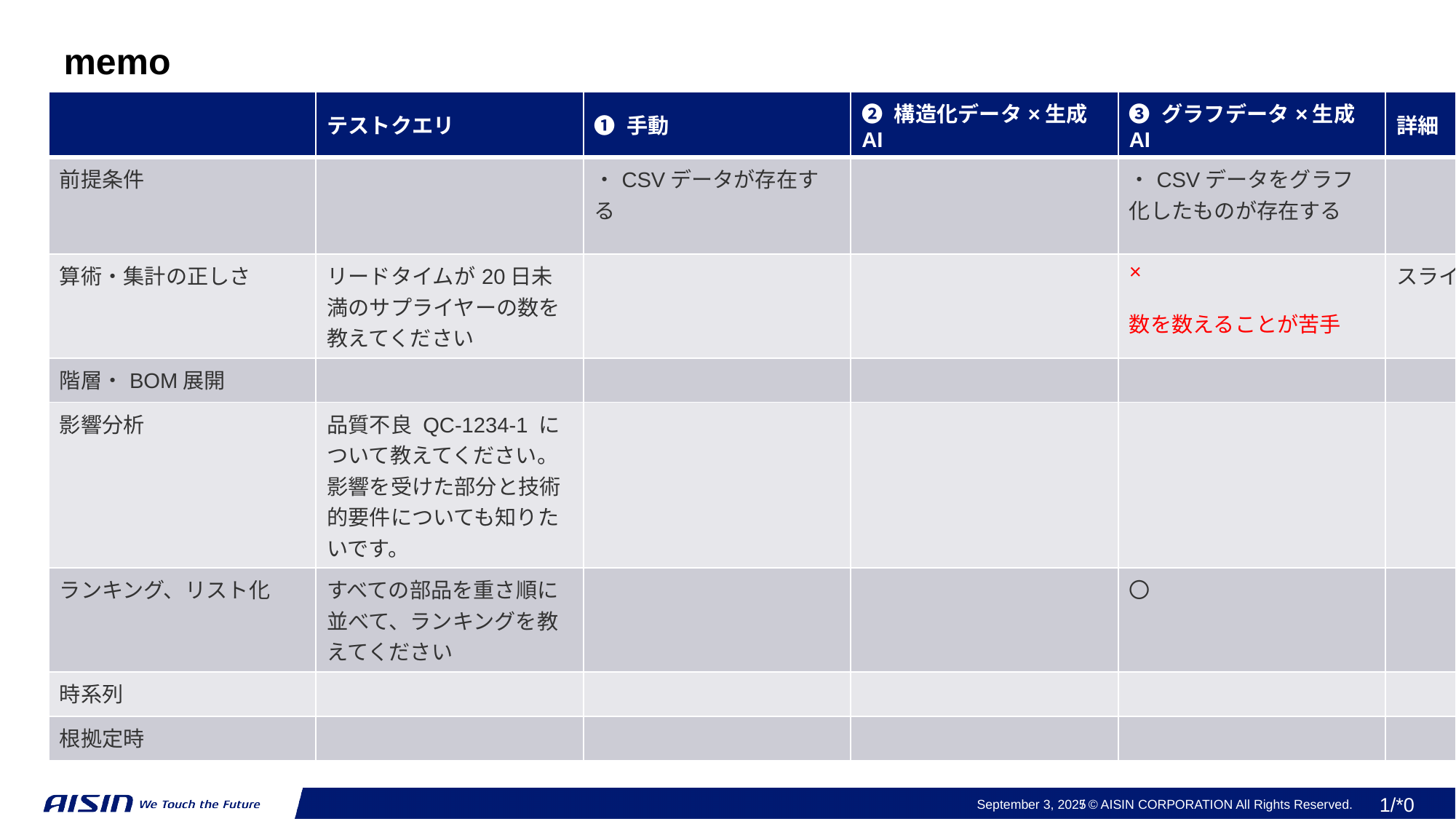

memo
|  | テストクエリ | ❶ 手動 | ❷ 構造化データ×生成AI | ❸ グラフデータ×生成AI | 詳細 |
| --- | --- | --- | --- | --- | --- |
| 前提条件 |  | ・CSVデータが存在する |  | ・CSVデータをグラフ化したものが存在する |  |
| 算術・集計の正しさ | リードタイムが20日未満のサプライヤーの数を教えてください |  |  | × 数を数えることが苦手 | スライド２ |
| 階層・BOM展開 |  |  |  |  |  |
| 影響分析 | 品質不良 QC-1234-1 について教えてください。影響を受けた部分と技術的要件についても知りたいです。 |  |  |  |  |
| ランキング、リスト化 | すべての部品を重さ順に並べて、ランキングを教えてください |  |  | 〇 |  |
| 時系列 |  |  |  |  |  |
| 根拠定時 |  |  |  |  |  |

September 3, 2025